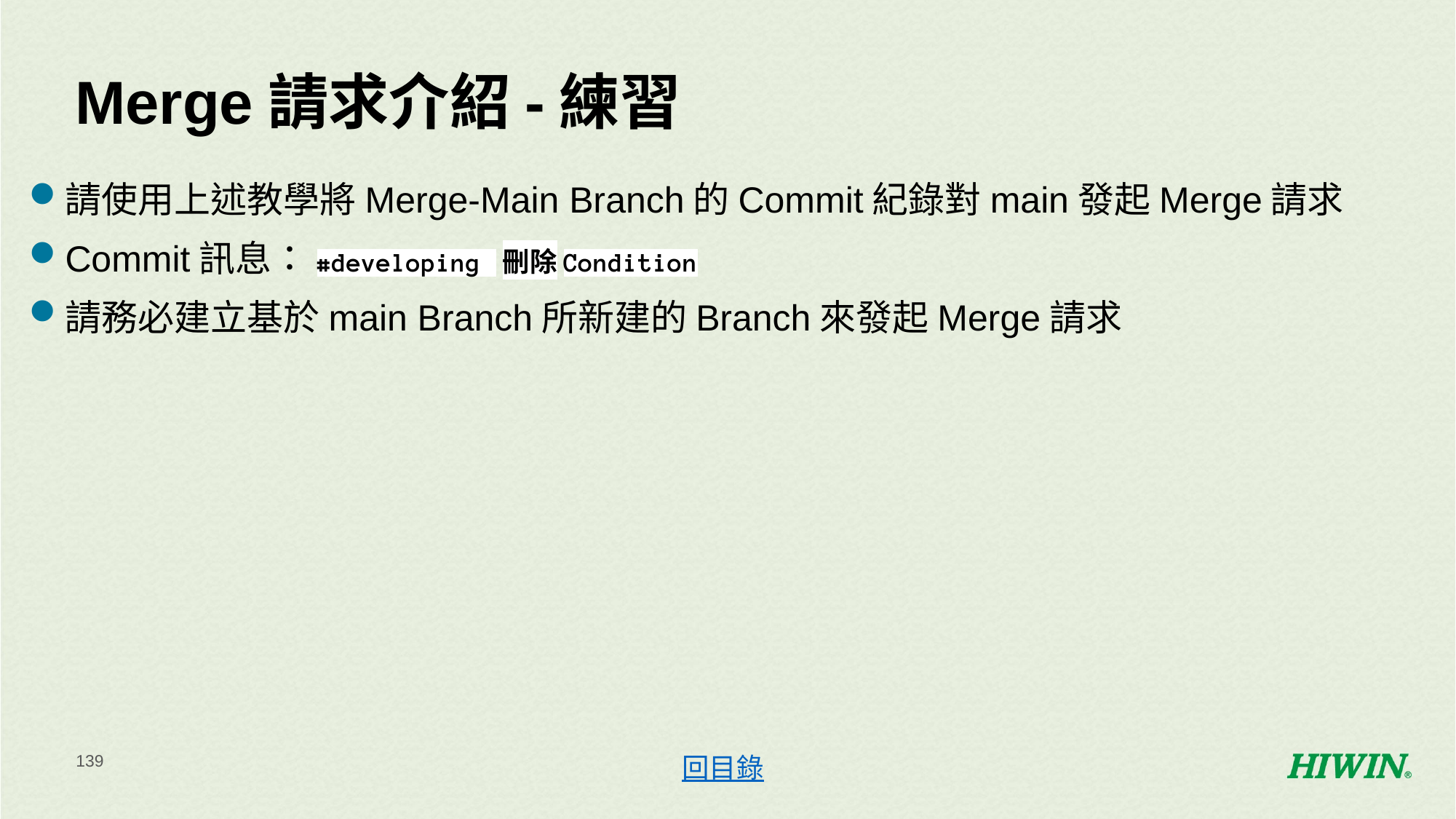

# Merge請求介紹-練習

請使用上述教學將Merge-Main Branch的Commit紀錄對main發起Merge請求
Commit訊息：#developing 刪除Condition
請務必建立基於main Branch所新建的Branch來發起Merge請求

回目錄